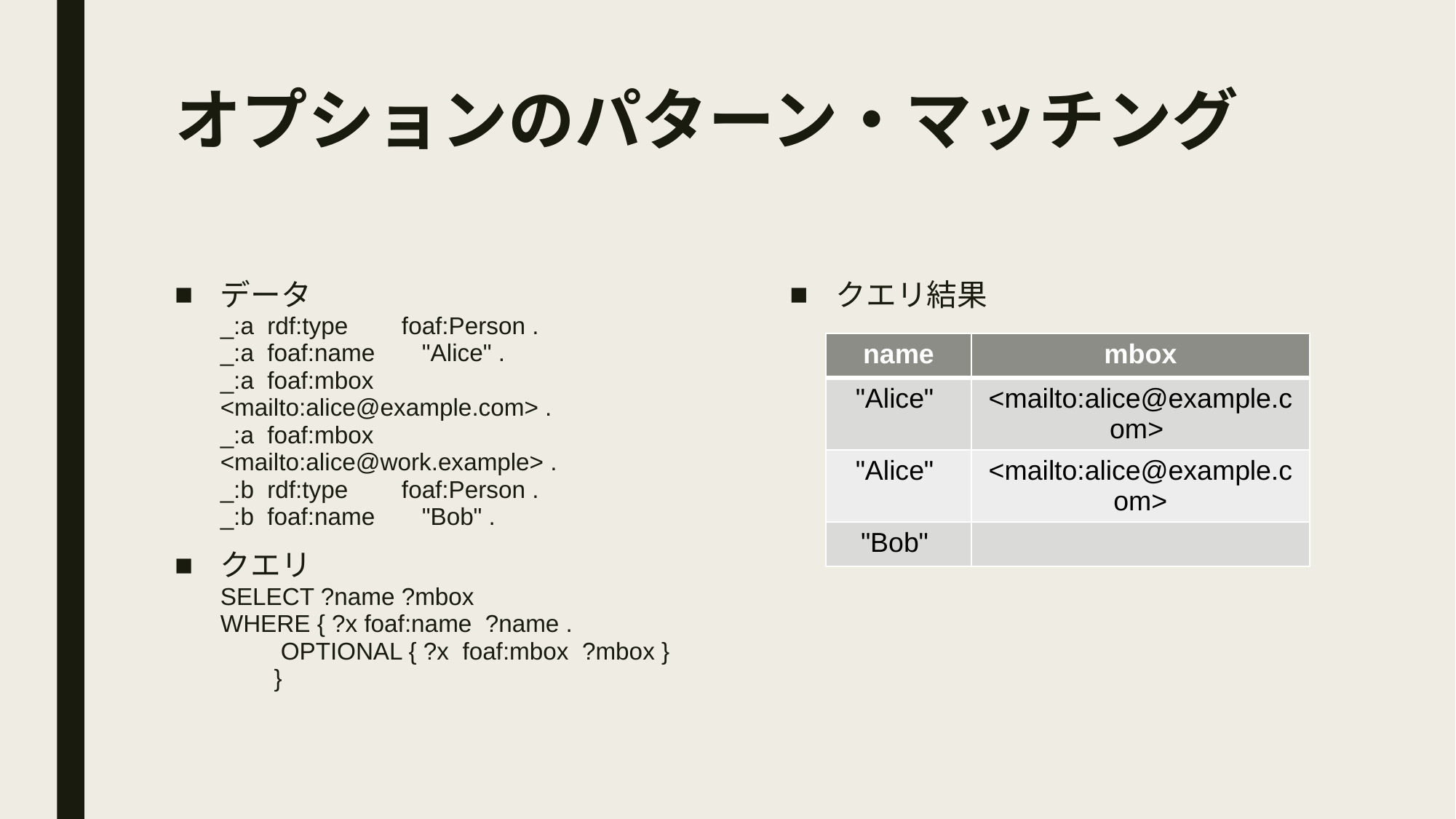

# オプションのパターン・マッチング
データ
_:a  rdf:type        foaf:Person .
_:a  foaf:name       "Alice" .
_:a  foaf:mbox       <mailto:alice@example.com> .
_:a  foaf:mbox       <mailto:alice@work.example> .
_:b  rdf:type        foaf:Person .
_:b  foaf:name       "Bob" .
クエリ
SELECT ?name ?mbox
WHERE { ?x foaf:name  ?name .
         OPTIONAL { ?x  foaf:mbox  ?mbox }
        }

クエリ結果
| name | mbox |
| --- | --- |
| "Alice" | <mailto:alice@example.com> |
| "Alice" | <mailto:alice@example.com> |
| "Bob" |  |